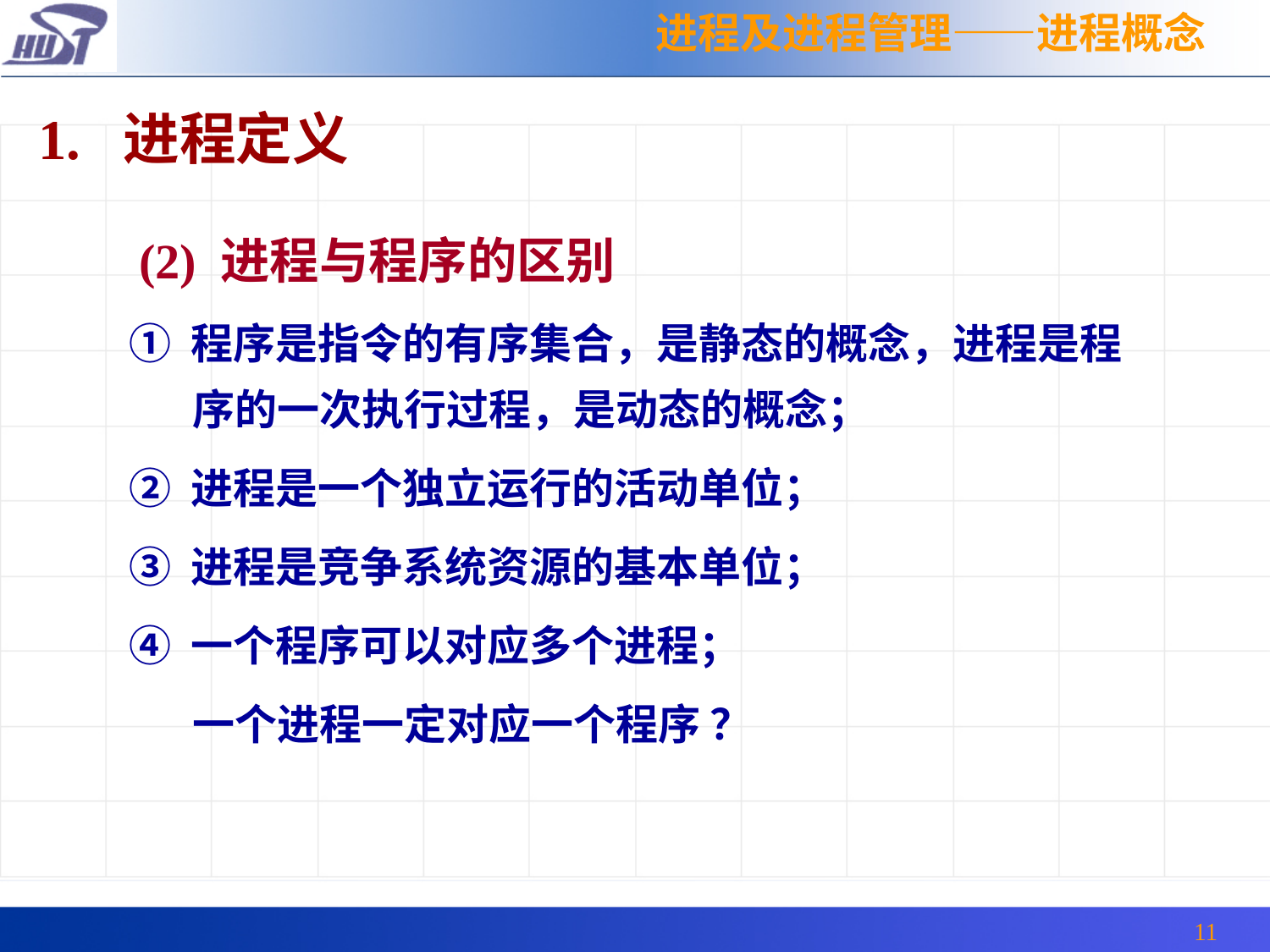

进程及进程管理——进程概念
 1.  进程定义

      (2) 进程与程序的区别
① 程序是指令的有序集合，是静态的概念，进程是程序的一次执行过程，是动态的概念；
② 进程是一个独立运行的活动单位；
③ 进程是竞争系统资源的基本单位；
④ 一个程序可以对应多个进程；
	一个进程一定对应一个程序 ？
11